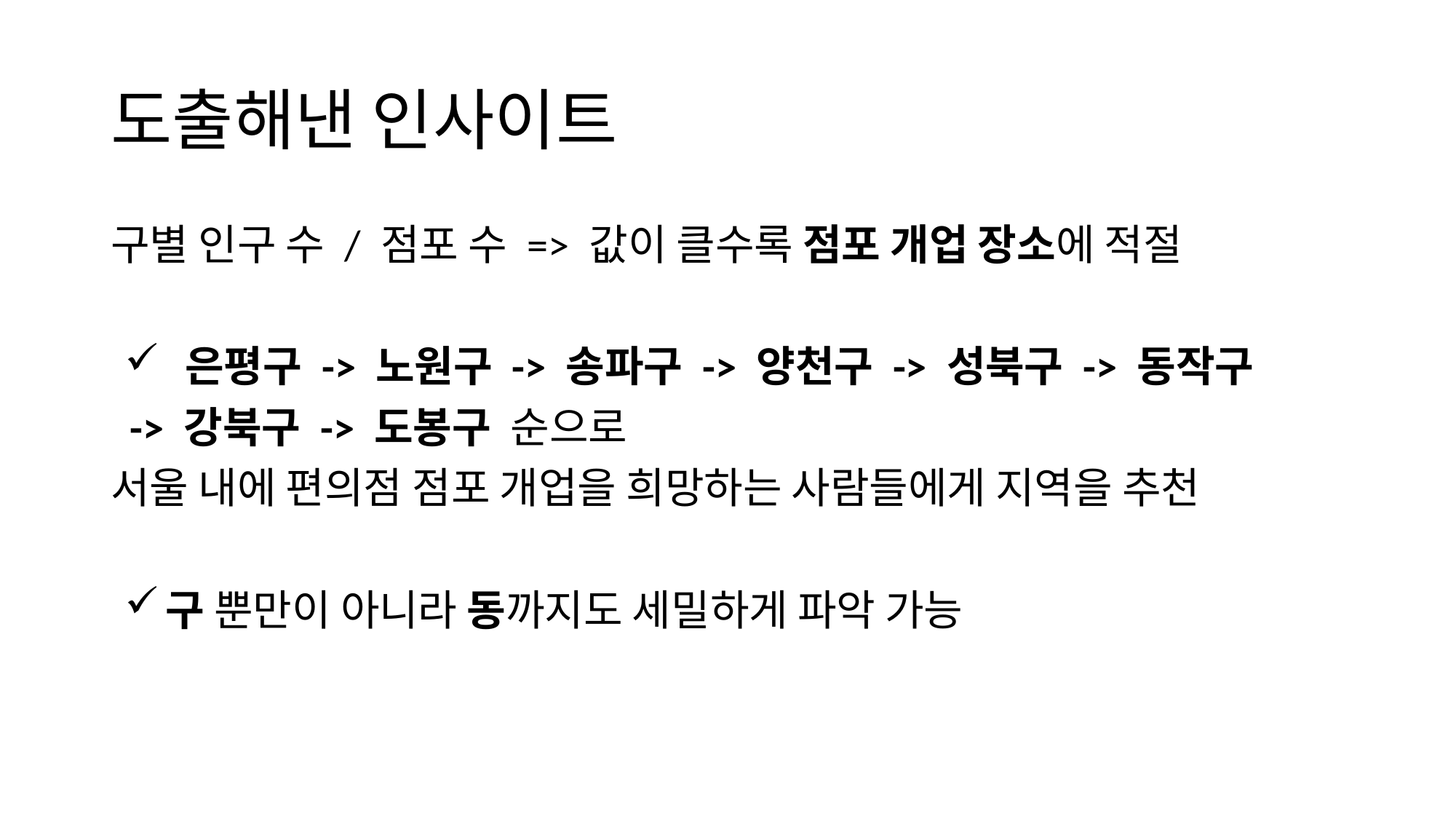

# 도출해낸 인사이트
구별 인구 수 / 점포 수 => 값이 클수록 점포 개업 장소에 적절

 은평구 -> 노원구 -> 송파구 -> 양천구 -> 성북구 -> 동작구
  -> 강북구 -> 도봉구  순으로
서울 내에 편의점 점포 개업을 희망하는 사람들에게 지역을 추천

구 뿐만이 아니라 동까지도 세밀하게 파악 가능